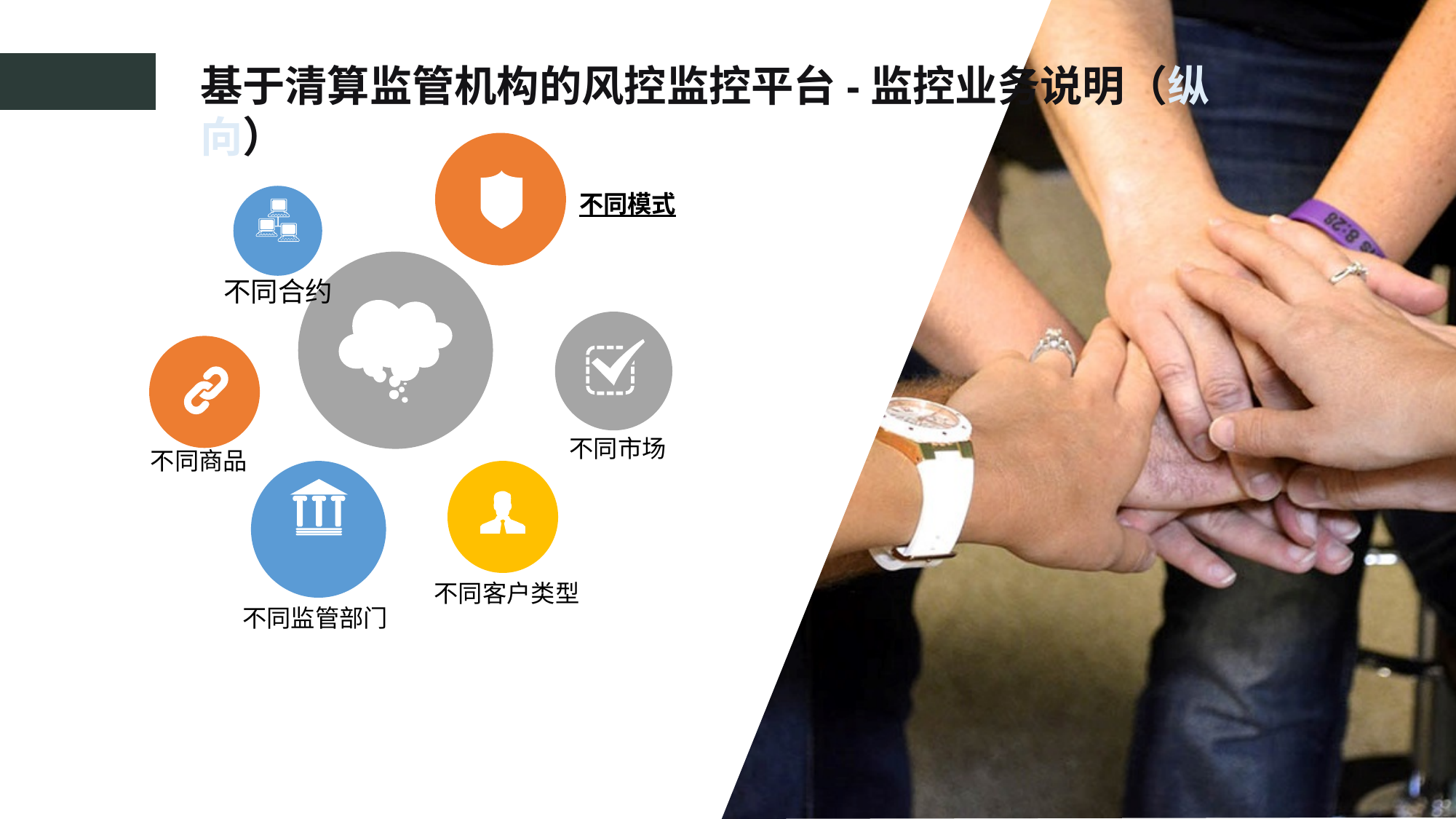

基于清算监管机构的风控监控平台-监控业务说明（纵向）

不同模式
不同合约
不同市场
不同商品
不同客户类型
不同监管部门